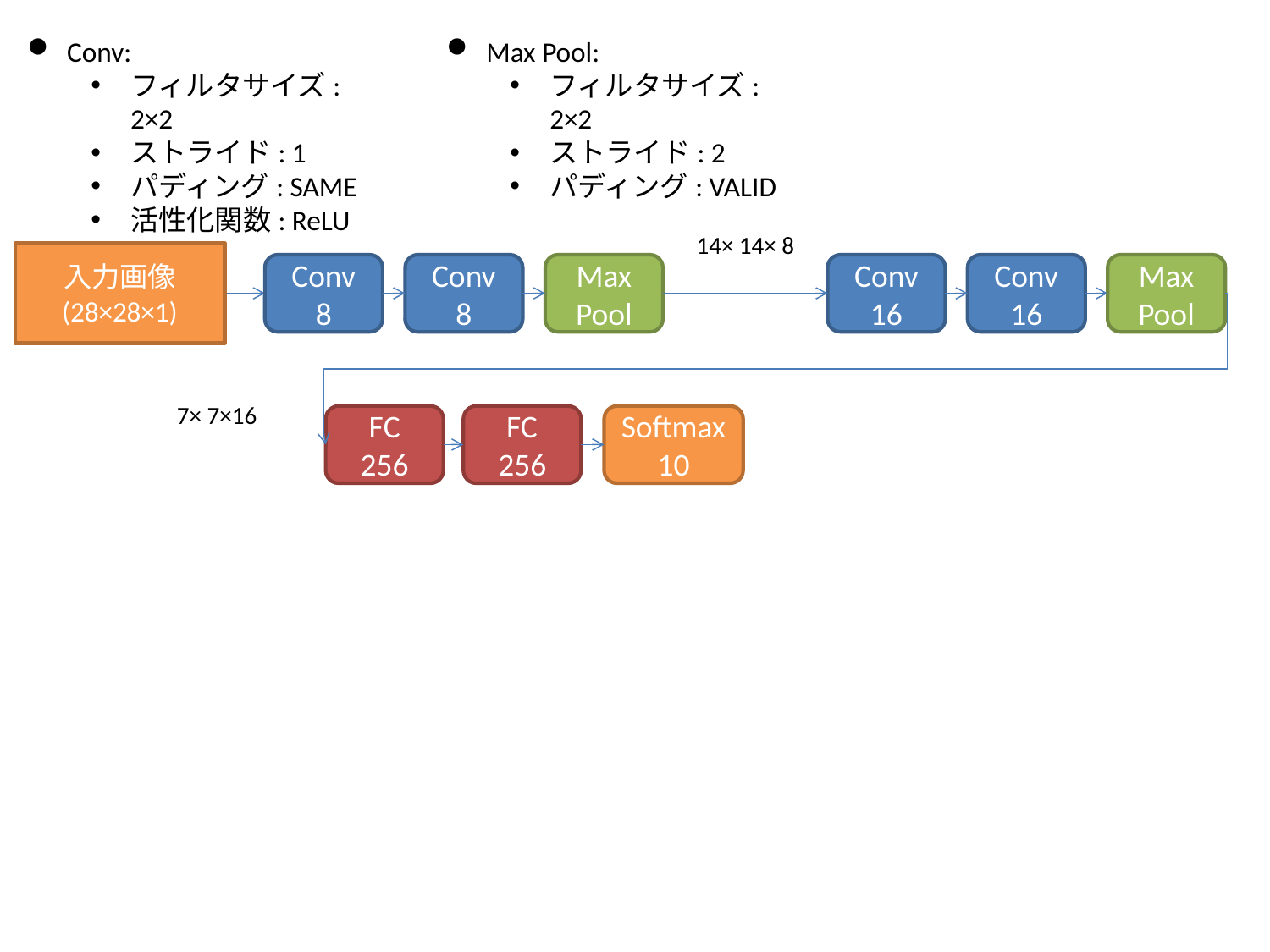

Conv:
フィルタサイズ: 2×2
ストライド: 1
パディング: SAME
活性化関数: ReLU
Max Pool:
フィルタサイズ: 2×2
ストライド: 2
パディング: VALID
 14× 14× 8
入力画像
(28×28×1)
Conv
8
Conv
8
Max Pool
Conv
16
Conv
16
Max Pool
 7× 7×16
FC
256
FC
256
Softmax
10